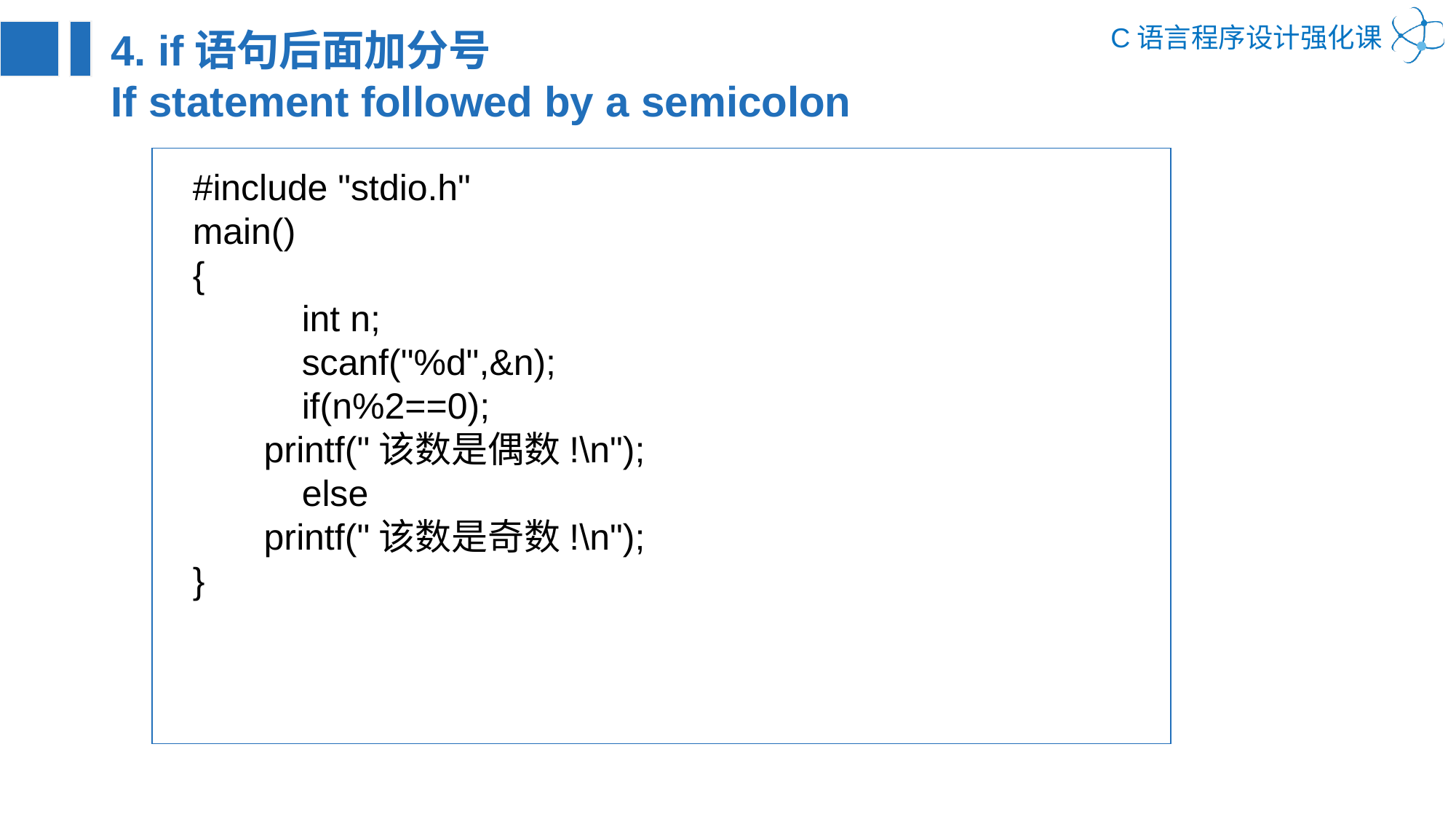

4. if语句后面加分号
If statement followed by a semicolon

#include "stdio.h"
main()
{
	int n;
	scanf("%d",&n);
	if(n%2==0);
       printf("该数是偶数!\n");
	else
       printf("该数是奇数!\n");
}